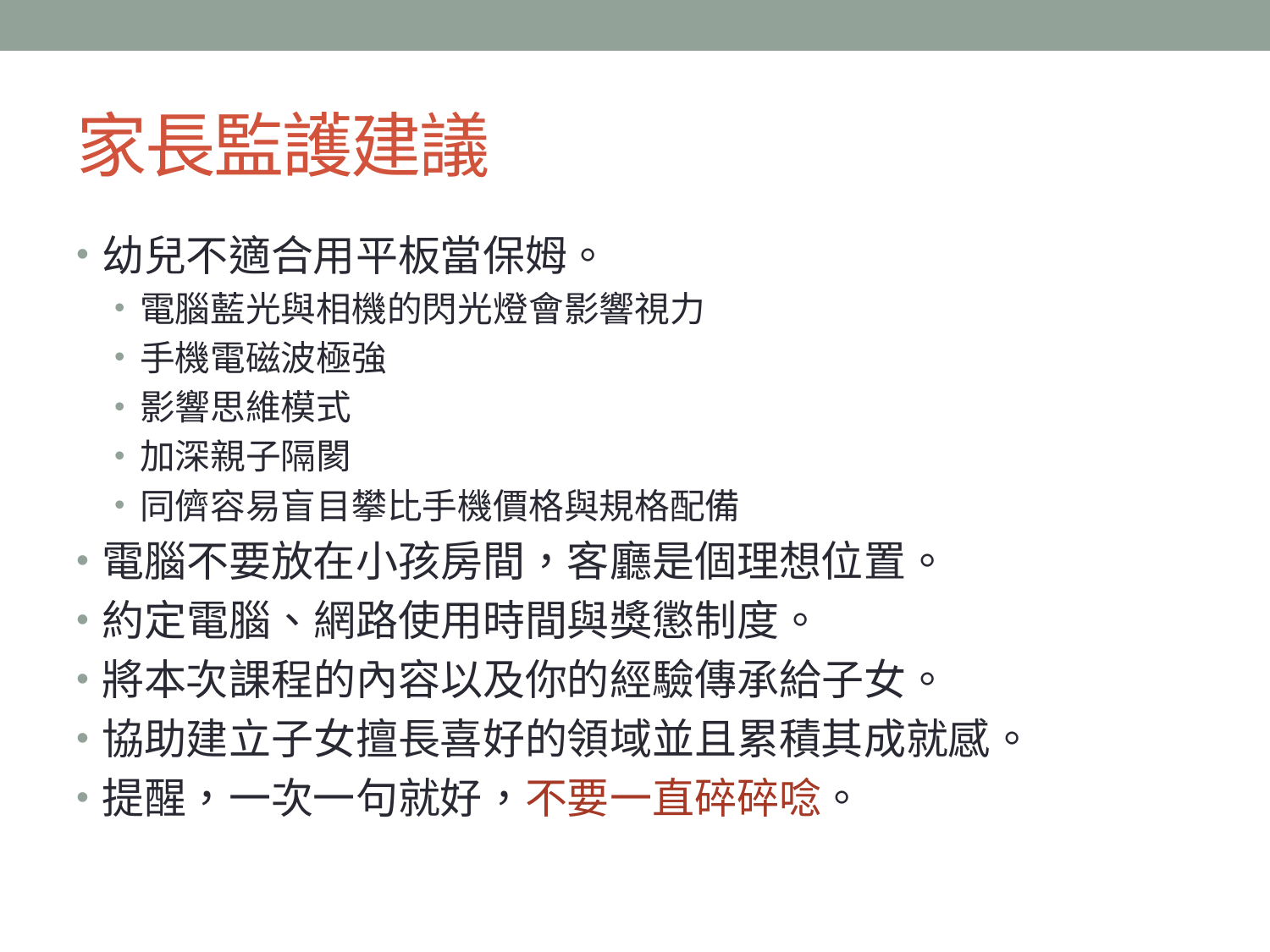

# 家長監護建議
幼兒不適合用平板當保姆。
電腦藍光與相機的閃光燈會影響視力
手機電磁波極強
影響思維模式
加深親子隔閡
同儕容易盲目攀比手機價格與規格配備
電腦不要放在小孩房間，客廳是個理想位置。
約定電腦、網路使用時間與獎懲制度。
將本次課程的內容以及你的經驗傳承給子女。
協助建立子女擅長喜好的領域並且累積其成就感。
提醒，一次一句就好，不要一直碎碎唸。